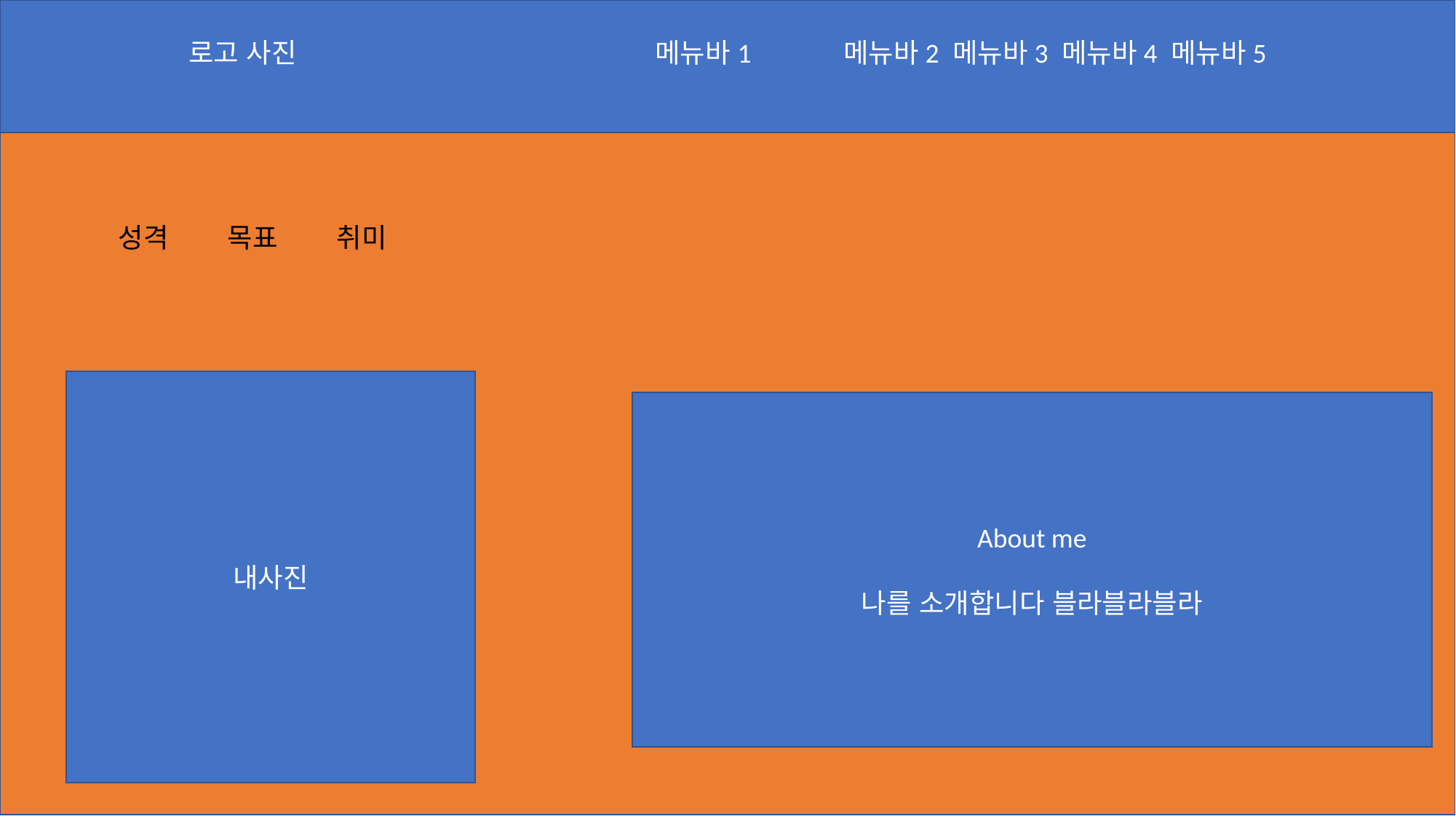

로고 사진                                               메뉴바1	메뉴바2	메뉴바3	메뉴바4	메뉴바5

성격	목표	취미
내사진

내사진
About me

나를 소개합니다 블라블라블라